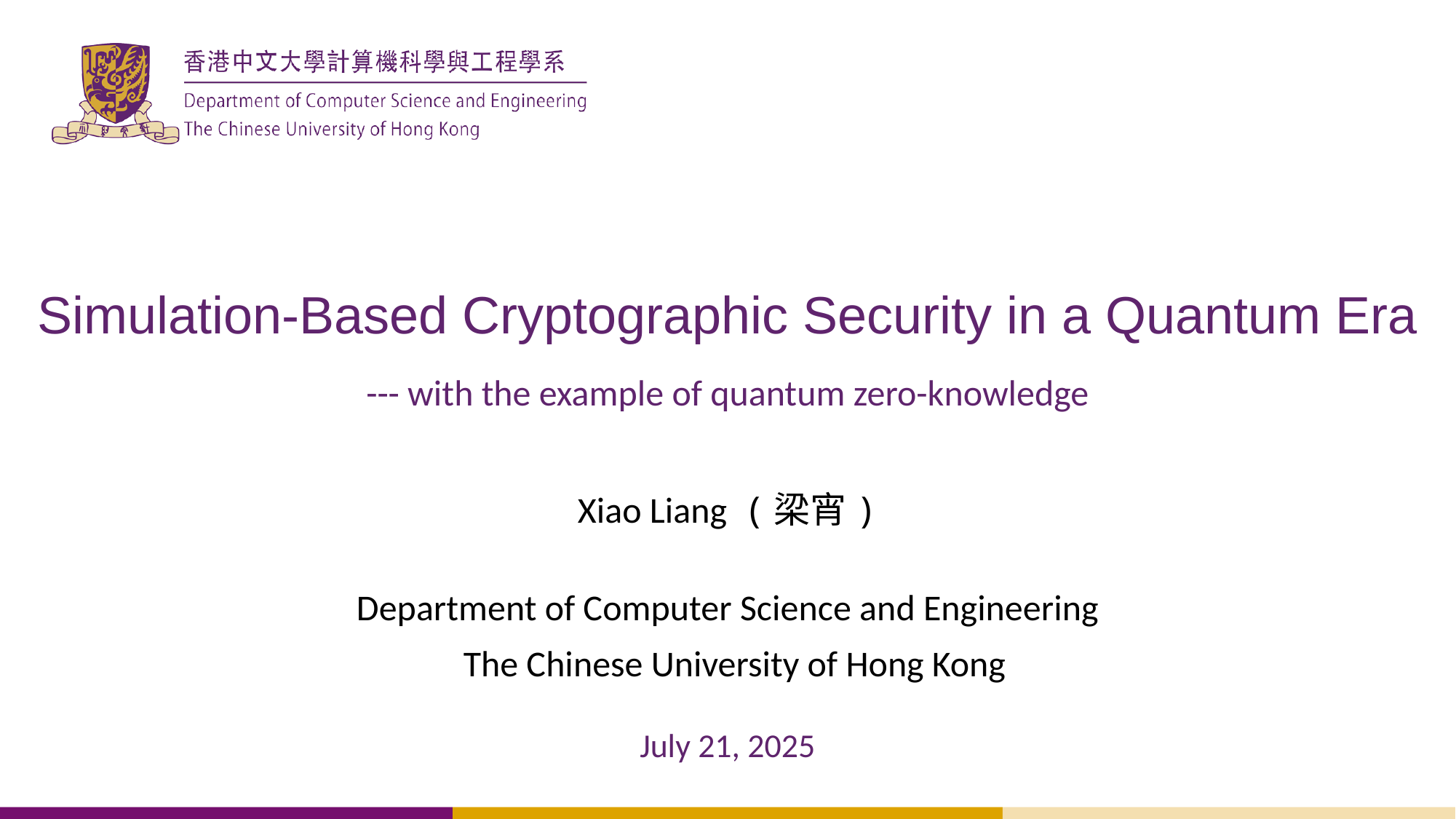

# Simulation-Based Cryptographic Security in a Quantum Era
--- with the example of quantum zero-knowledge
Xiao Liang  (梁宵)
Department of Computer Science and Engineering
The Chinese University of Hong Kong
July 21, 2025